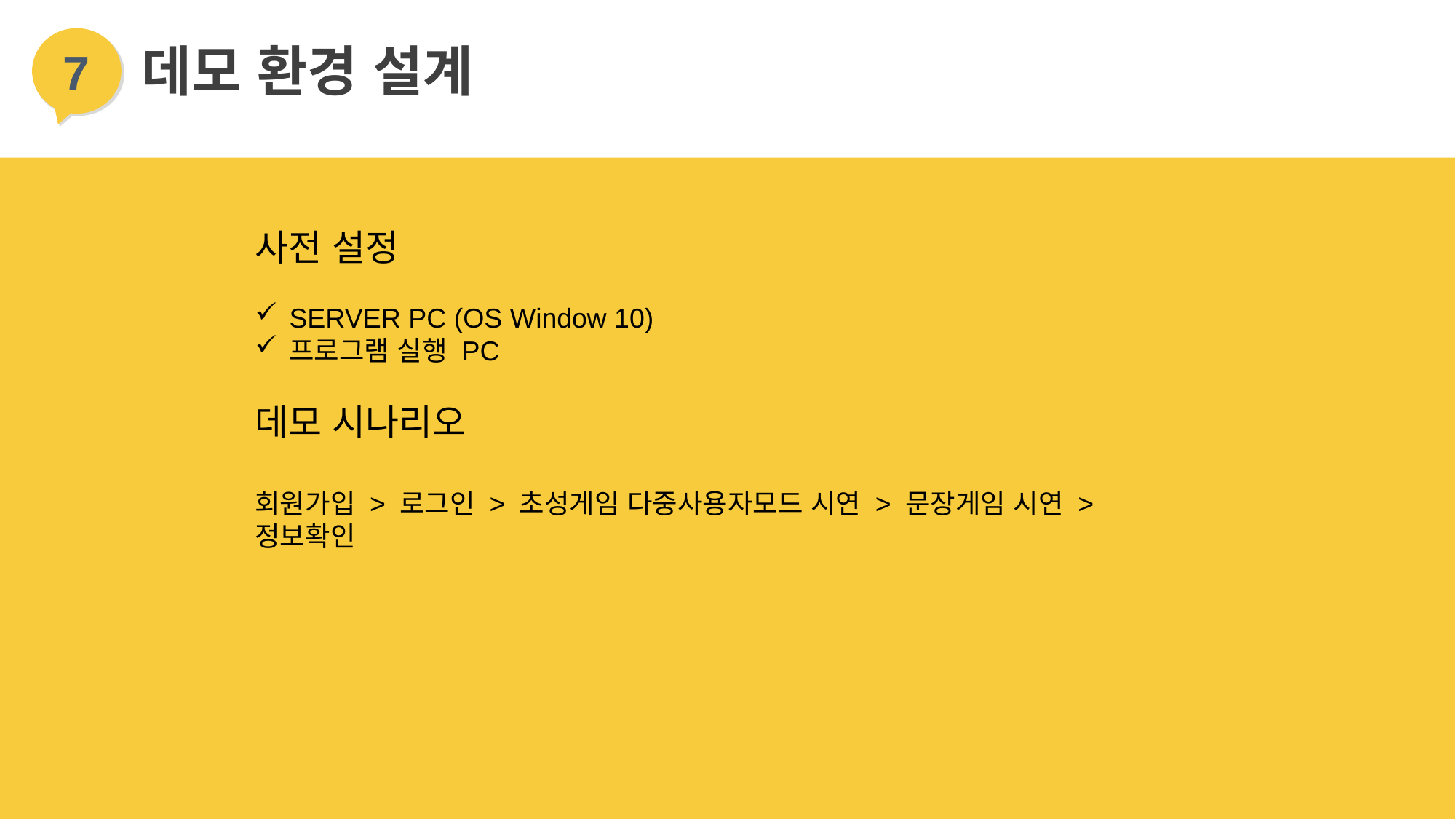

7

데모 환경 설계
사전 설정

SERVER PC (OS Window 10)
프로그램 실행 PC

데모 시나리오

회원가입 > 로그인 > 초성게임 다중사용자모드 시연 > 문장게임 시연 > 정보확인